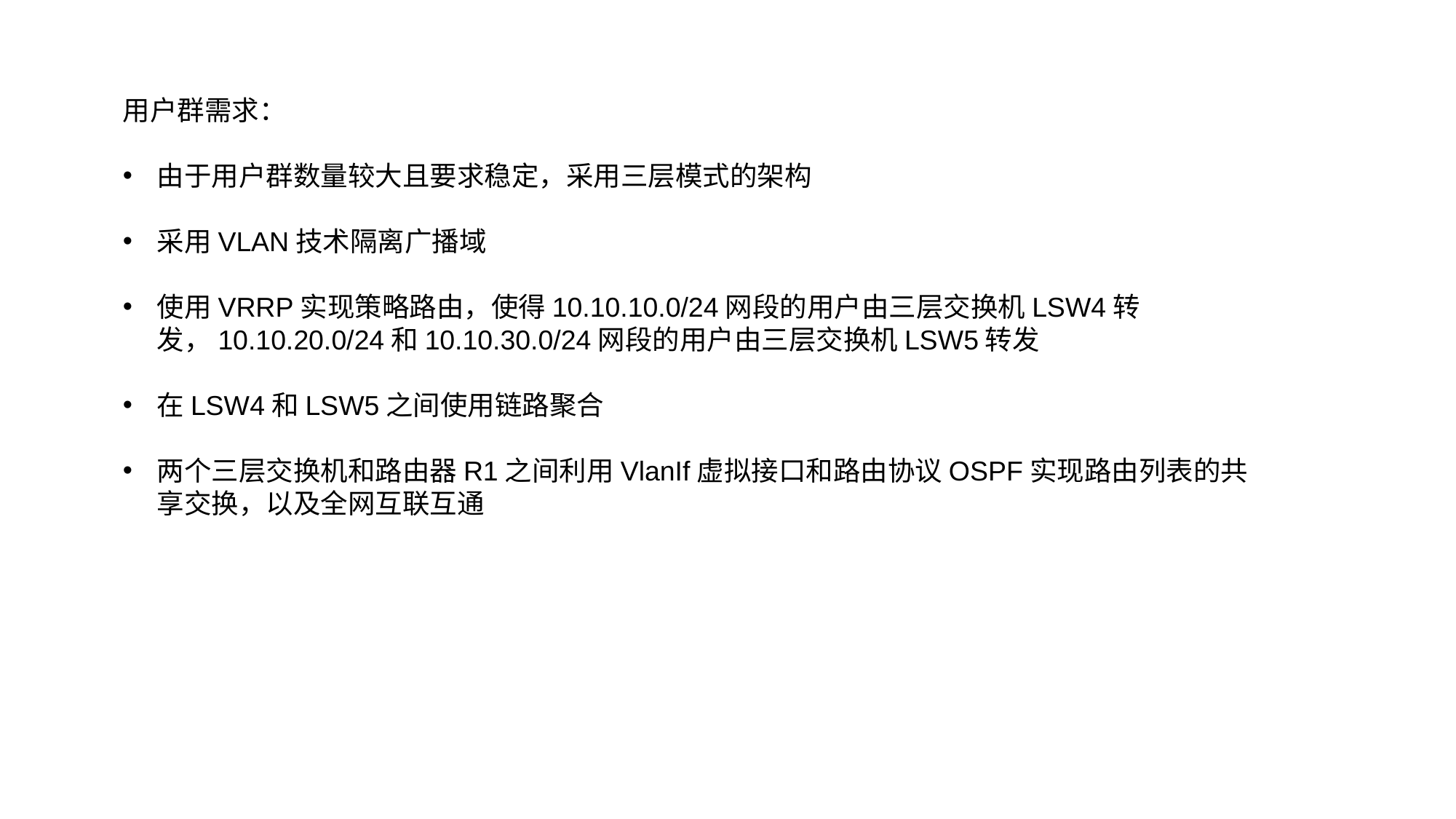

用户群需求：

由于用户群数量较大且要求稳定，采用三层模式的架构

采用VLAN技术隔离广播域

使用VRRP实现策略路由，使得10.10.10.0/24网段的用户由三层交换机LSW4转发，10.10.20.0/24和10.10.30.0/24网段的用户由三层交换机LSW5转发

在LSW4和LSW5之间使用链路聚合

两个三层交换机和路由器R1之间利用VlanIf虚拟接口和路由协议OSPF实现路由列表的共享交换，以及全网互联互通